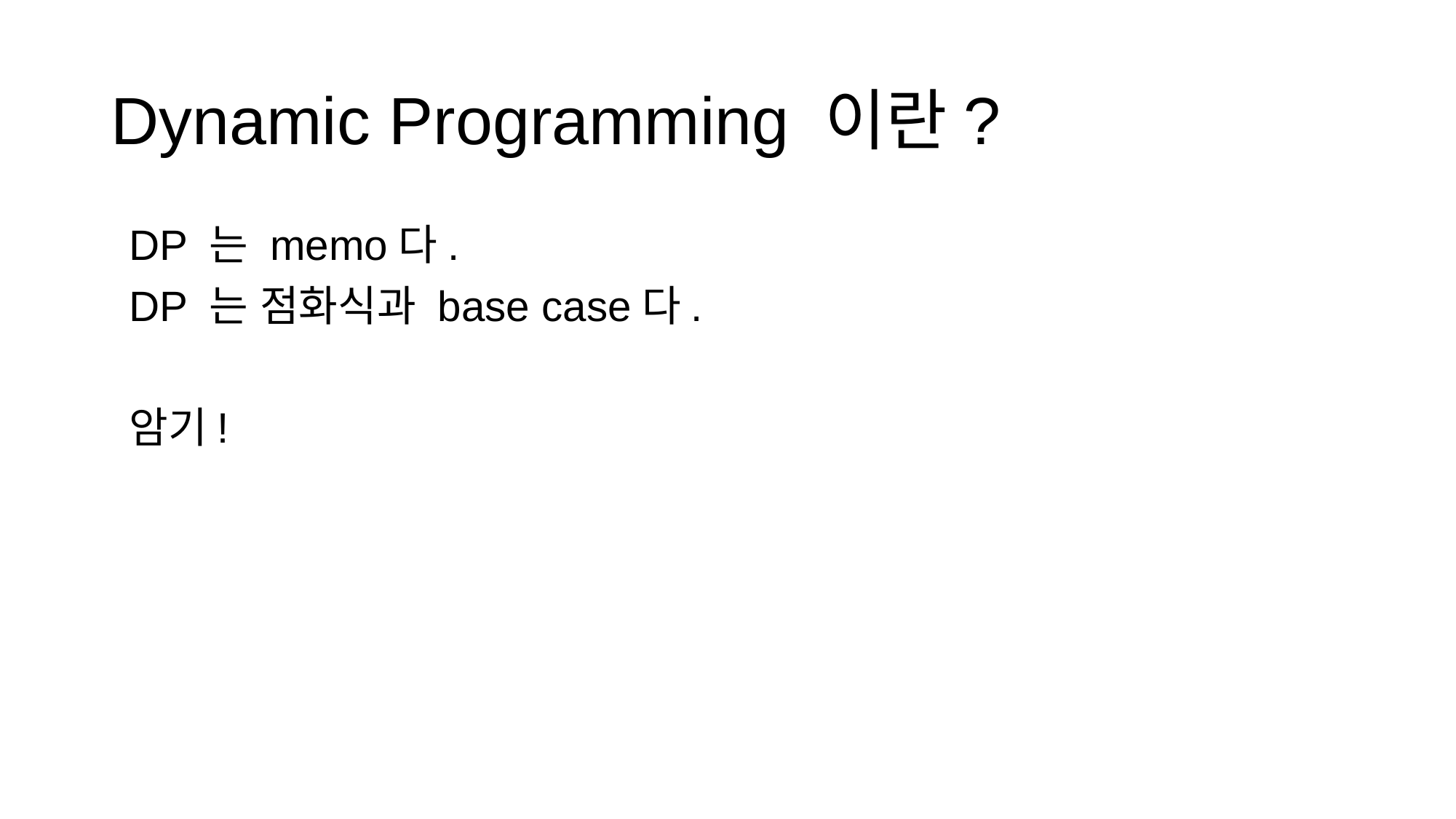

# Dynamic Programming 이란?
DP 는 memo다.
DP 는 점화식과 base case다.

암기!